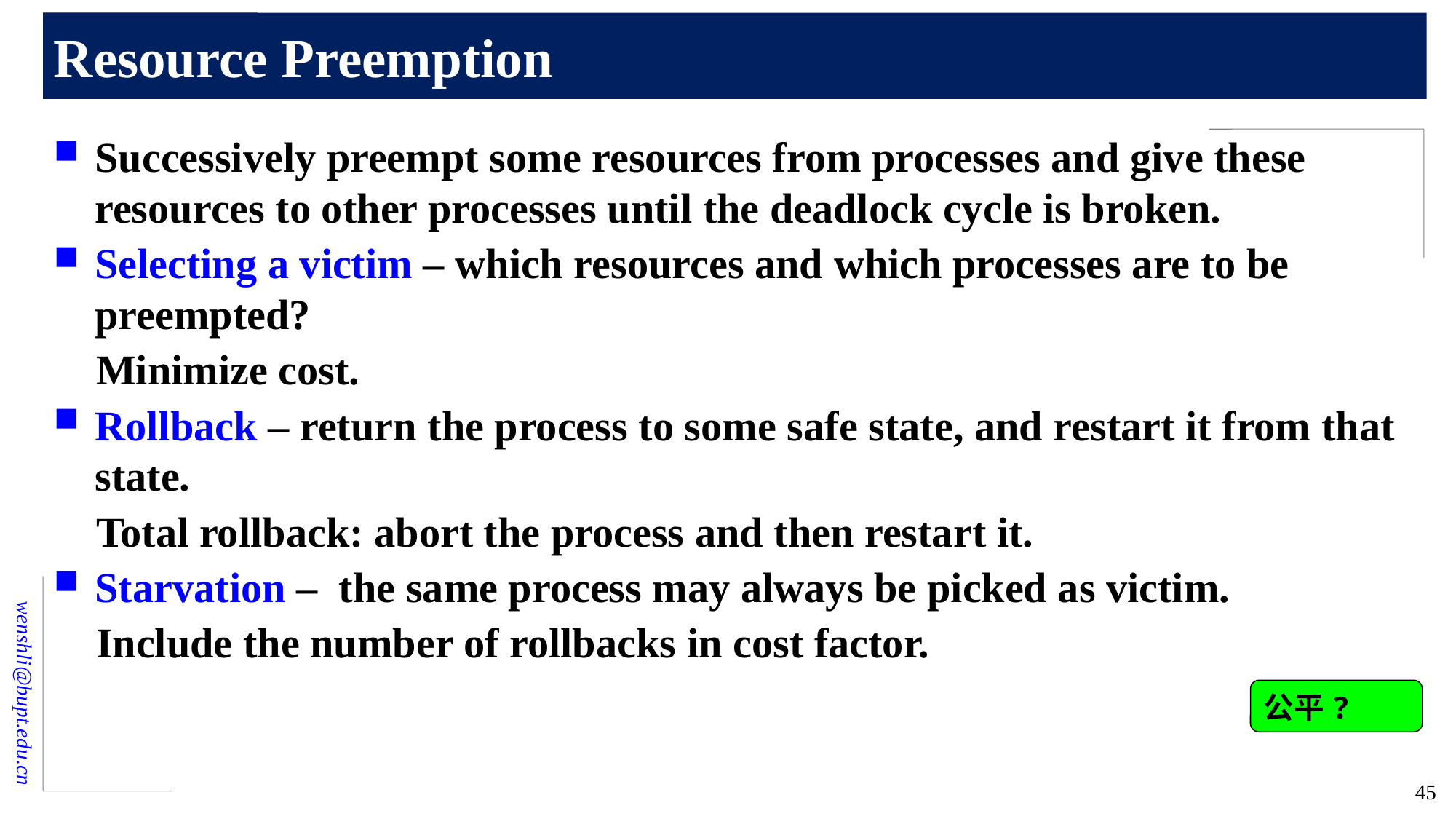

# Resource Preemption
Successively preempt some resources from processes and give these resources to other processes until the deadlock cycle is broken.
Selecting a victim – which resources and which processes are to be preempted?
    Minimize cost.
Rollback – return the process to some safe state, and restart it from that state.
    Total rollback: abort the process and then restart it.
Starvation –  the same process may always be picked as victim.
    Include the number of rollbacks in cost factor.
公平?
45